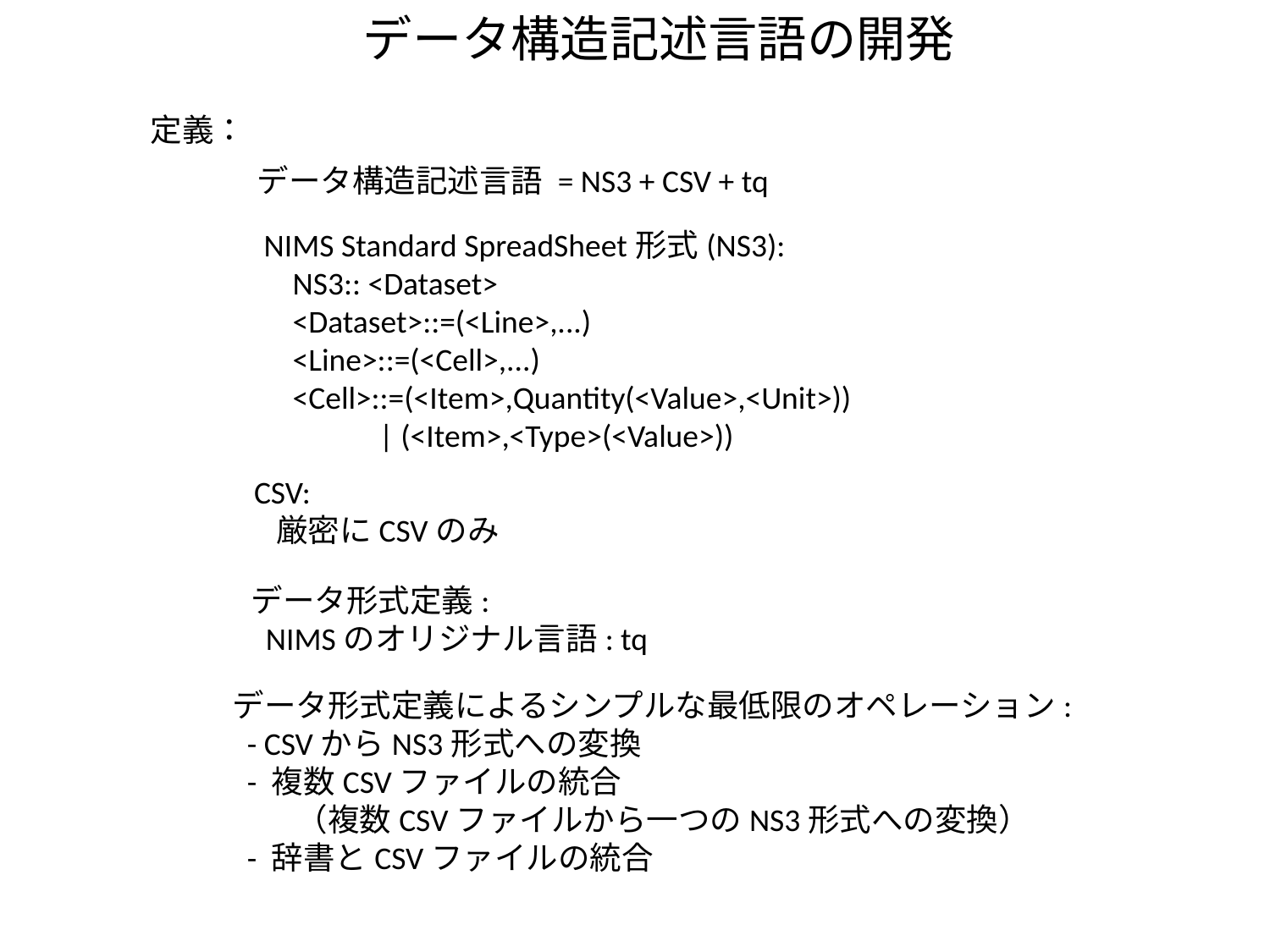

データ構造記述言語の開発
定義：
データ構造記述言語 = NS3 + CSV + tq
NIMS Standard SpreadSheet形式(NS3):
    NS3:: <Dataset>
    <Dataset>::=(<Line>,...)
    <Line>::=(<Cell>,...)
    <Cell>::=(<Item>,Quantity(<Value>,<Unit>))
                | (<Item>,<Type>(<Value>))
CSV:
  厳密にCSVのみ
データ形式定義:
  NIMSのオリジナル言語: tq
データ形式定義によるシンプルな最低限のオペレーション:
  - CSVからNS3形式への変換
  - 複数CSVファイルの統合
　　（複数CSVファイルから一つのNS3形式への変換）
  - 辞書とCSVファイルの統合